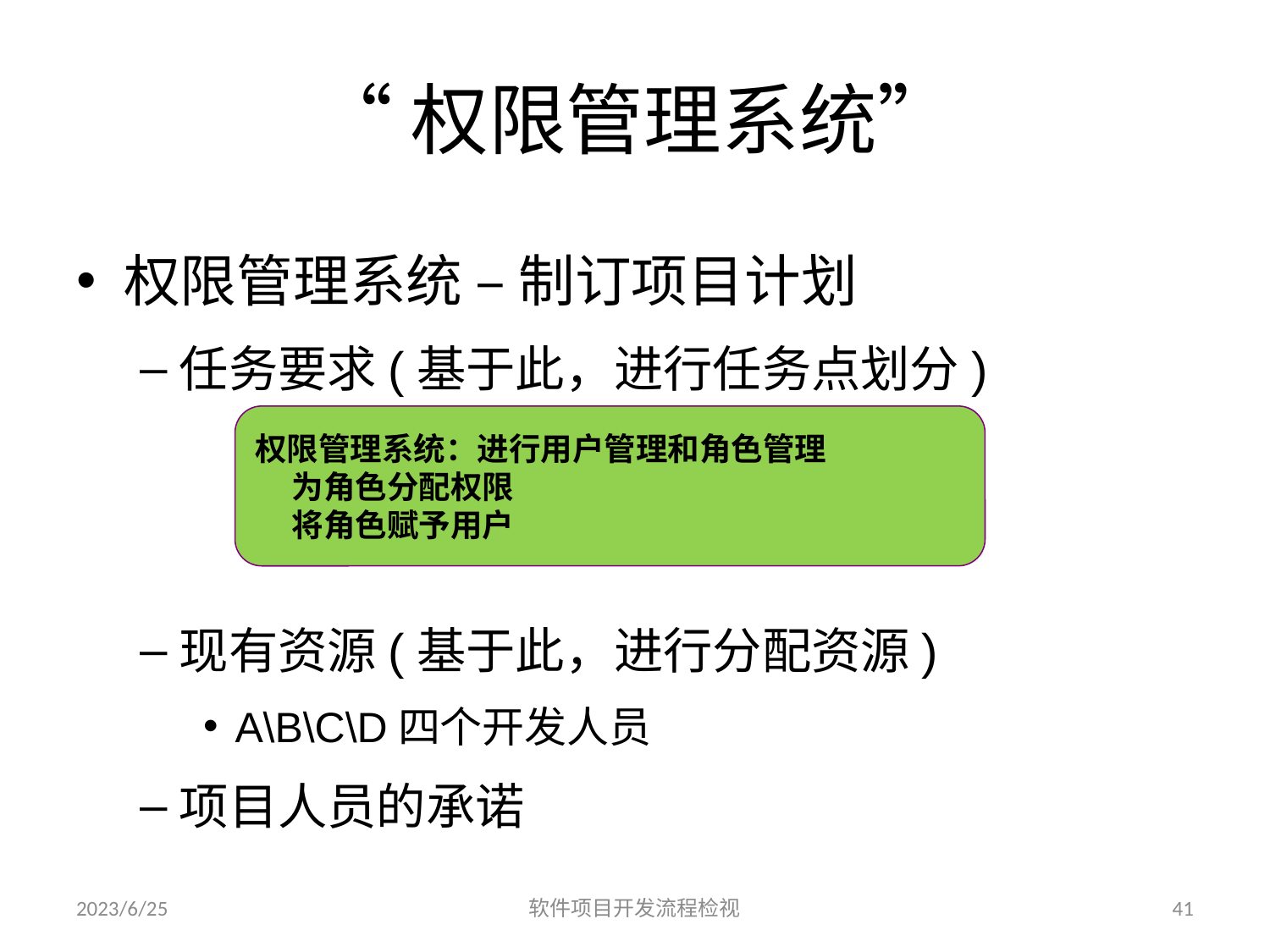

# “权限管理系统”
权限管理系统 – 制订项目计划
任务要求(基于此，进行任务点划分)

现有资源(基于此，进行分配资源)
A\B\C\D四个开发人员
项目人员的承诺
权限管理系统：进行用户管理和角色管理
    为角色分配权限
    将角色赋予用户
2023/6/25
软件项目开发流程检视
41